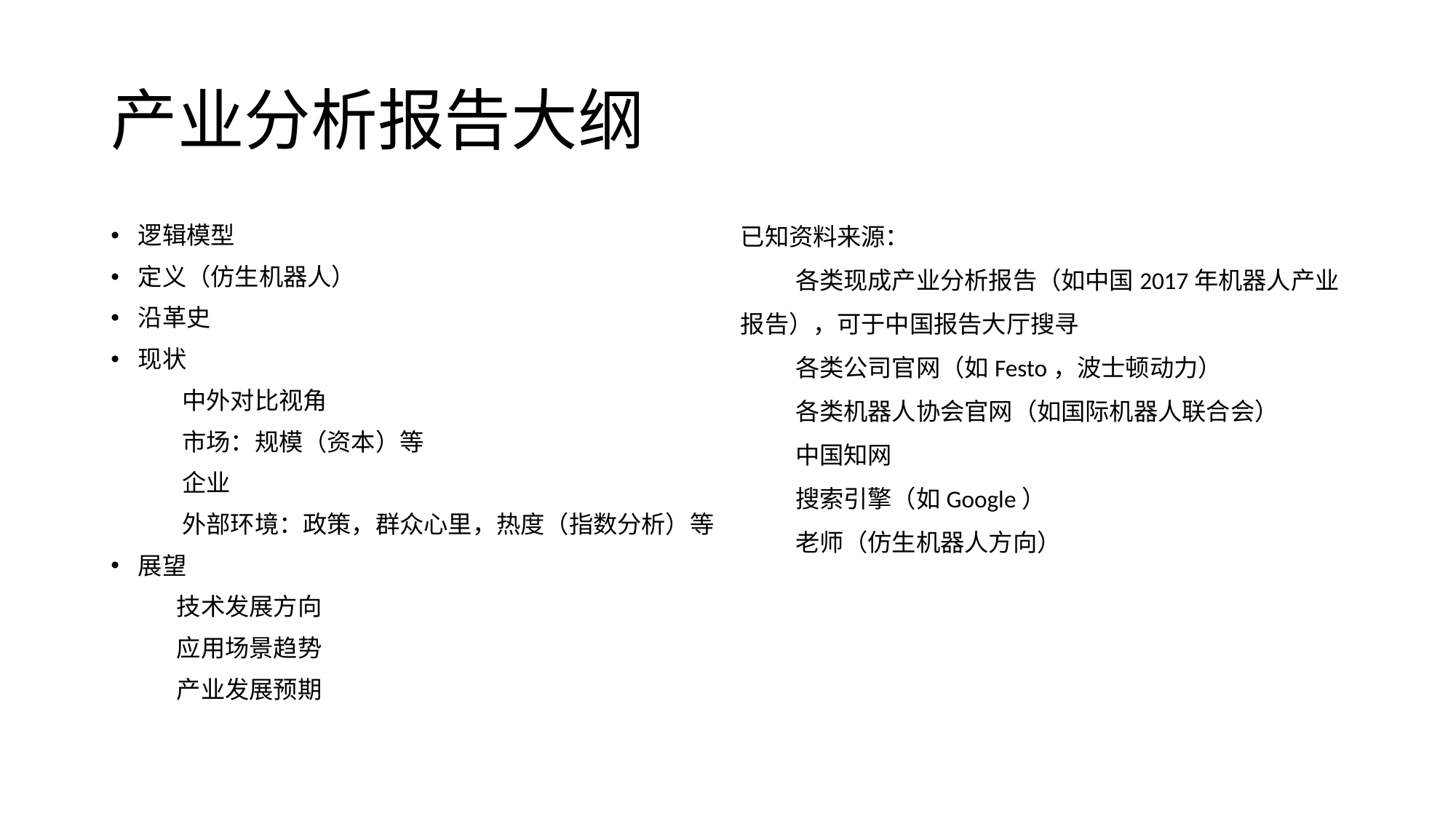

# 产业分析报告大纲
已知资料来源：
         各类现成产业分析报告（如中国2017年机器人产业报告），可于中国报告大厅搜寻
         各类公司官网（如Festo，波士顿动力）
         各类机器人协会官网（如国际机器人联合会）
         中国知网
         搜索引擎（如Google）
         老师（仿生机器人方向）

逻辑模型
定义（仿生机器人）
沿革史
现状
            中外对比视角
            市场：规模（资本）等
            企业
            外部环境：政策，群众心里，热度（指数分析）等
展望
           技术发展方向
           应用场景趋势
           产业发展预期